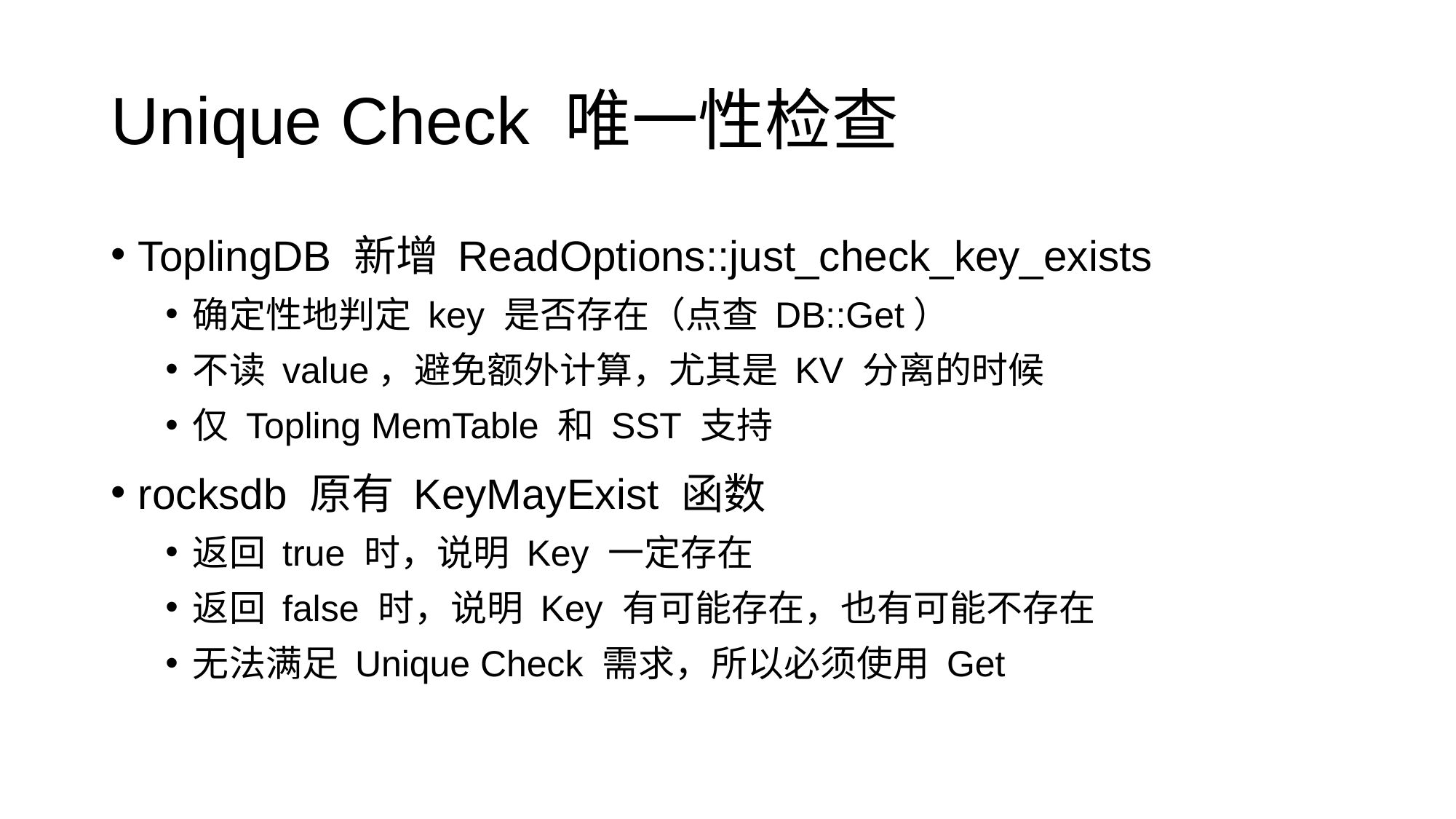

# Unique Check 唯一性检查
ToplingDB 新增 ReadOptions::just_check_key_exists
确定性地判定 key 是否存在（点查 DB::Get）
不读 value，避免额外计算，尤其是 KV 分离的时候
仅 Topling MemTable 和 SST 支持
rocksdb 原有 KeyMayExist 函数
返回 true 时，说明 Key 一定存在
返回 false 时，说明 Key 有可能存在，也有可能不存在
无法满足 Unique Check 需求，所以必须使用 Get